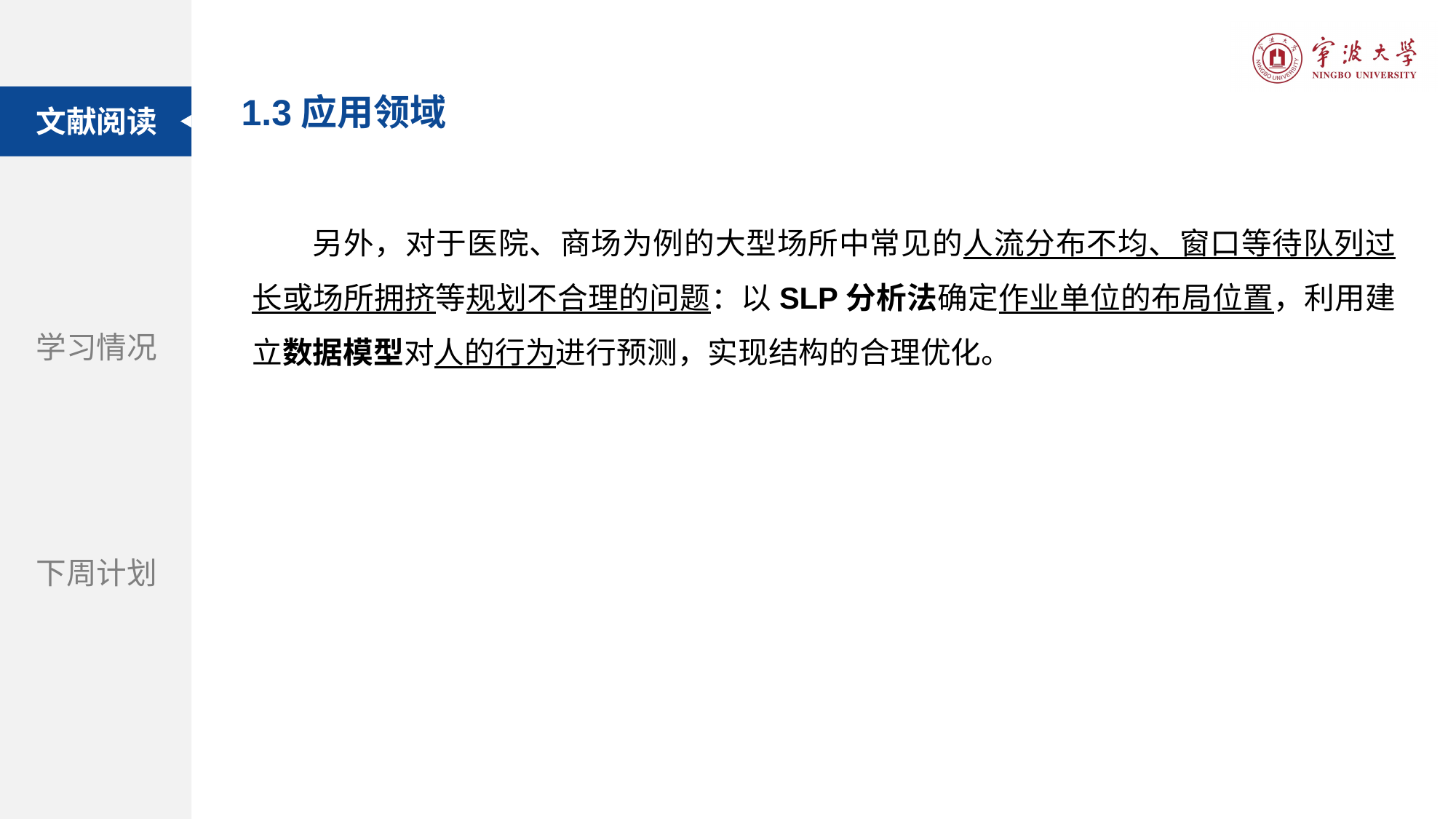

1.3应用领域

文献阅读
另外，对于医院、商场为例的大型场所中常见的人流分布不均、窗口等待队列过长或场所拥挤等规划不合理的问题：以SLP分析法确定作业单位的布局位置，利用建立数据模型对人的行为进行预测，实现结构的合理优化。
题目：自动驾驶汽车和街道设计：使用虚拟现实实验探索中央分隔带在提高行人过街安全性方面的作用
学习情况
期刊：Accident Analysis and Prevention
下周计划